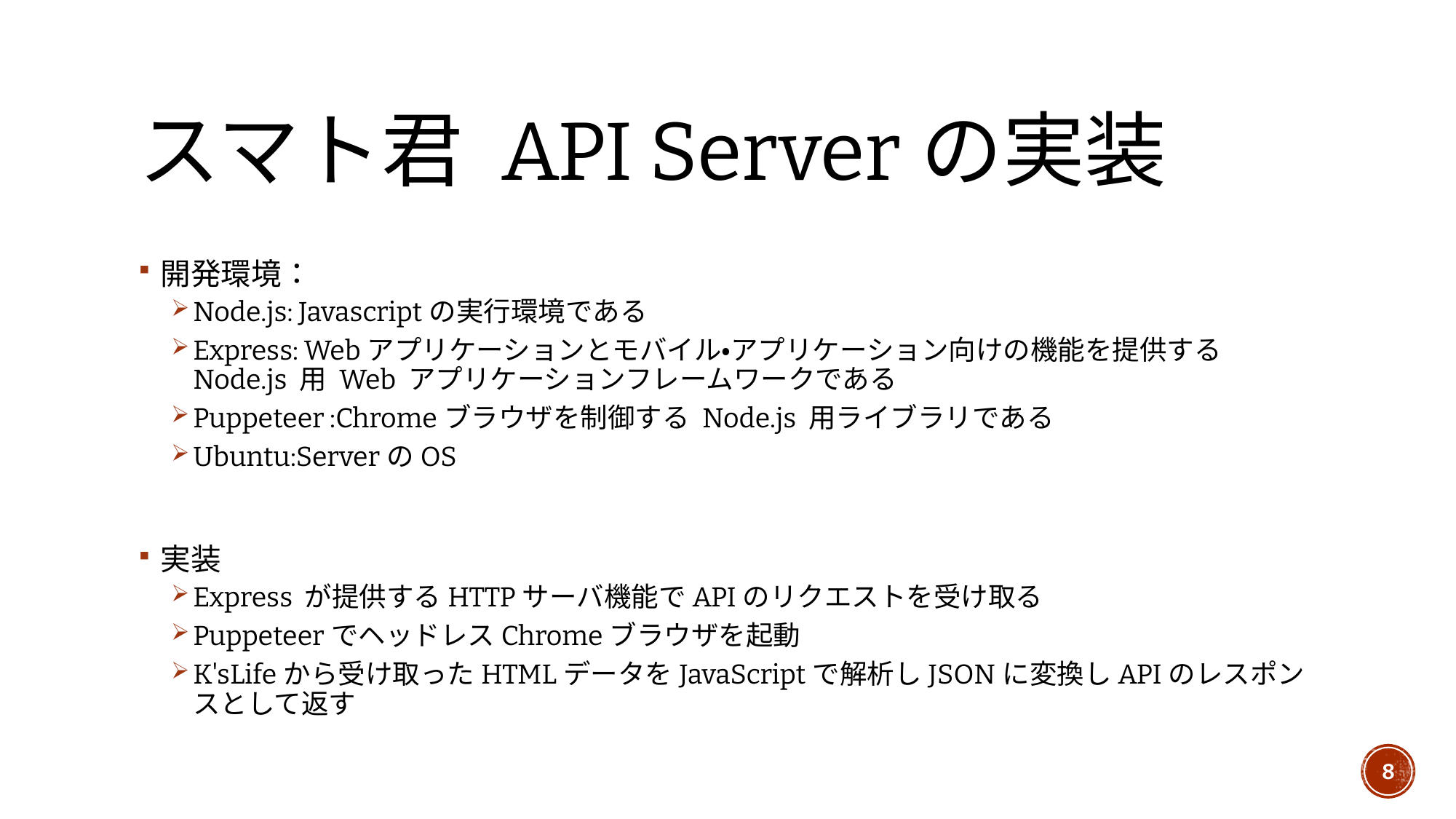

# スマト君 API Serverの実装
開発環境：
Node.js: Javascriptの実行環境である
Express: Webアプリケーションとモバイル・アプリケーション向けの機能を提供する Node.js 用 Web アプリケーションフレームワークである
Puppeteer :Chromeブラウザを制御する Node.js 用ライブラリである
Ubuntu:ServerのOS

実装
Express が提供するHTTPサーバ機能でAPIのリクエストを受け取る
PuppeteerでヘッドレスChromeブラウザを起動
K'sLifeから受け取ったHTMLデータをJavaScriptで解析しJSONに変換しAPIのレスポンスとして返す

8